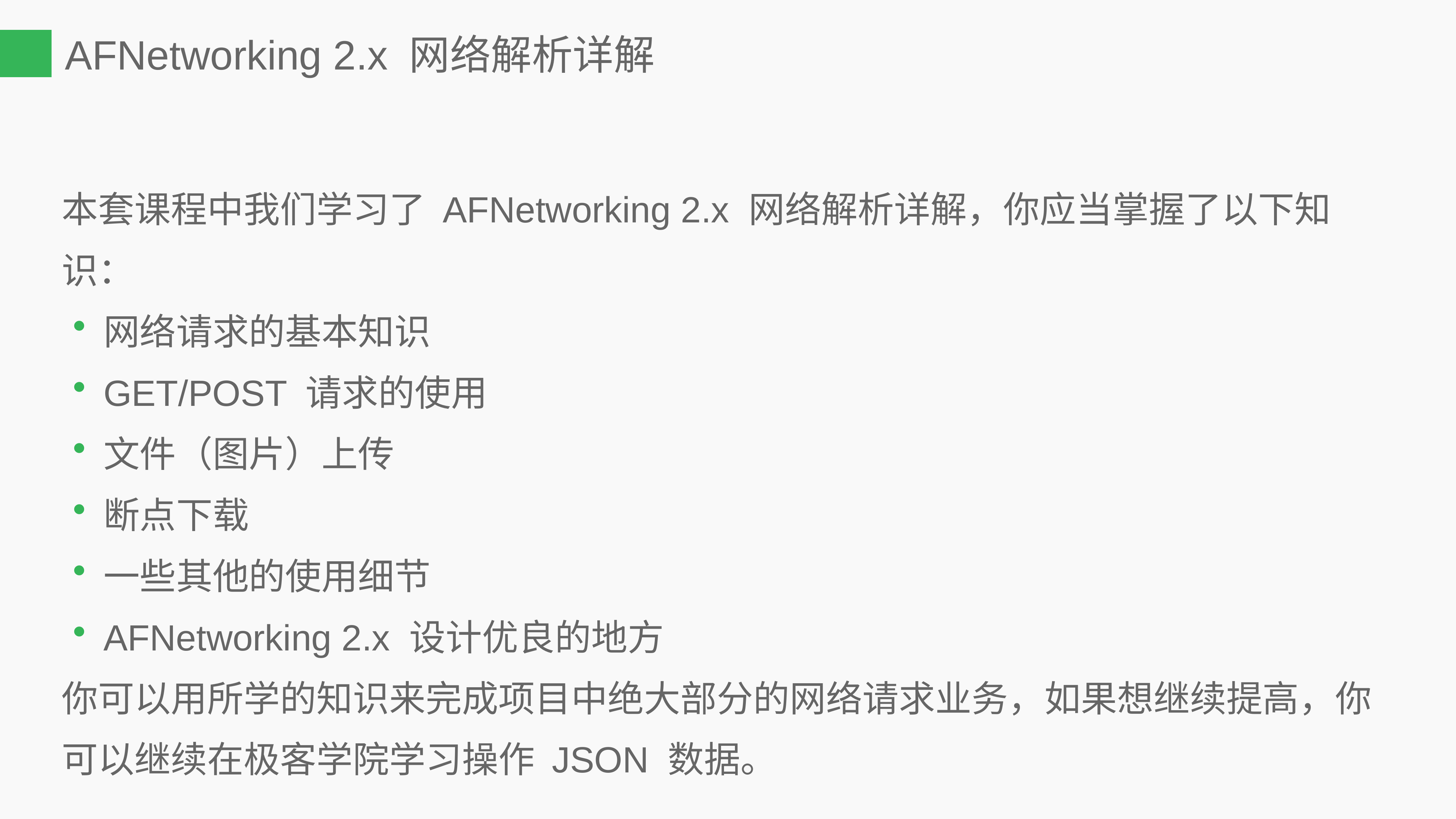

AFNetworking 2.x 网络解析详解

本套课程中我们学习了 AFNetworking 2.x 网络解析详解，你应当掌握了以下知识：
网络请求的基本知识
GET/POST 请求的使用
文件（图片）上传
断点下载
一些其他的使用细节
AFNetworking 2.x 设计优良的地方
你可以用所学的知识来完成项目中绝大部分的网络请求业务，如果想继续提高，你可以继续在极客学院学习操作 JSON 数据。